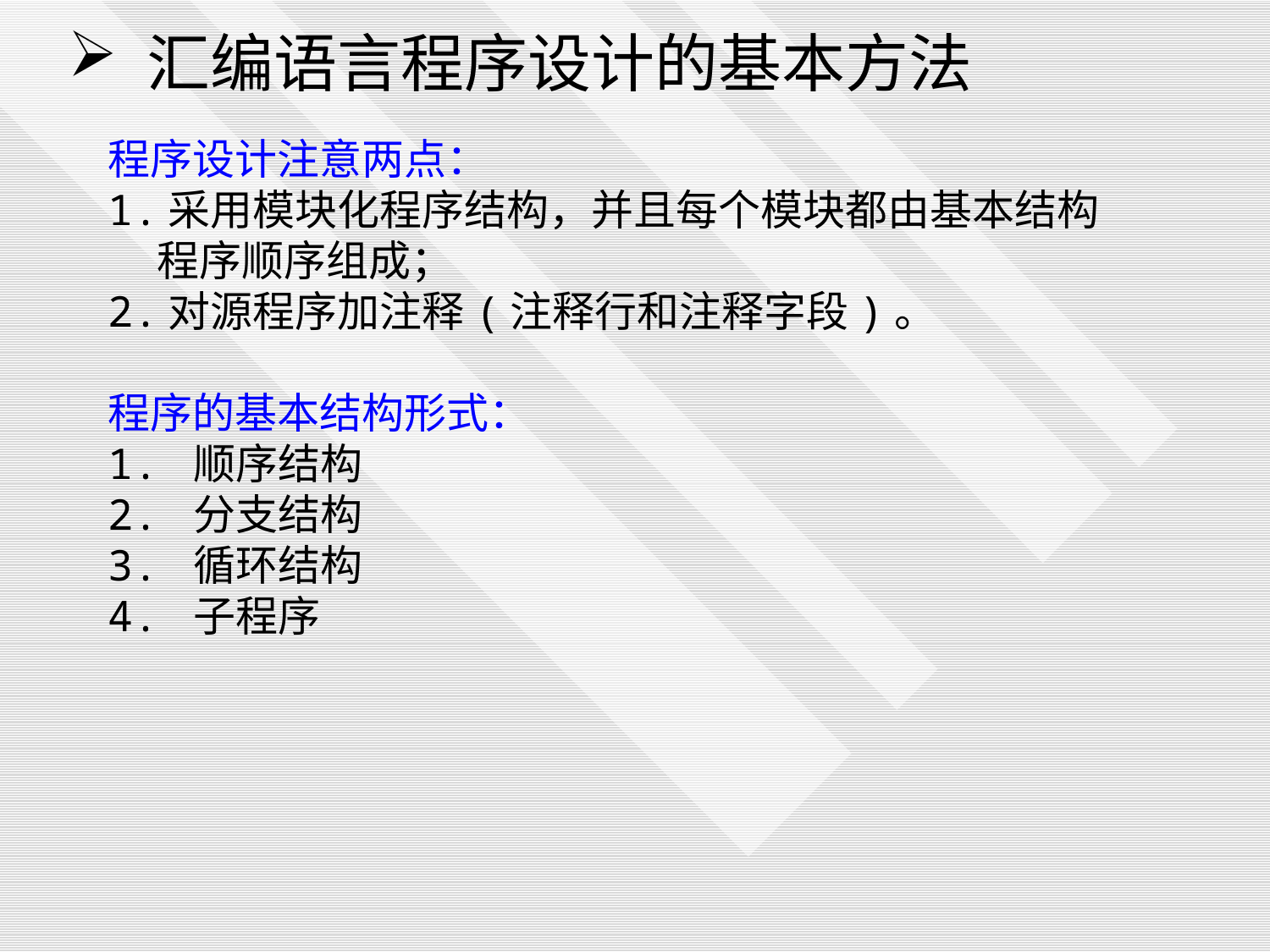

汇编语言程序设计的基本方法
程序设计注意两点：
1.采用模块化程序结构，并且每个模块都由基本结构程序顺序组成；
2.对源程序加注释(注释行和注释字段)。

程序的基本结构形式：
1. 顺序结构
2. 分支结构
3. 循环结构
4. 子程序